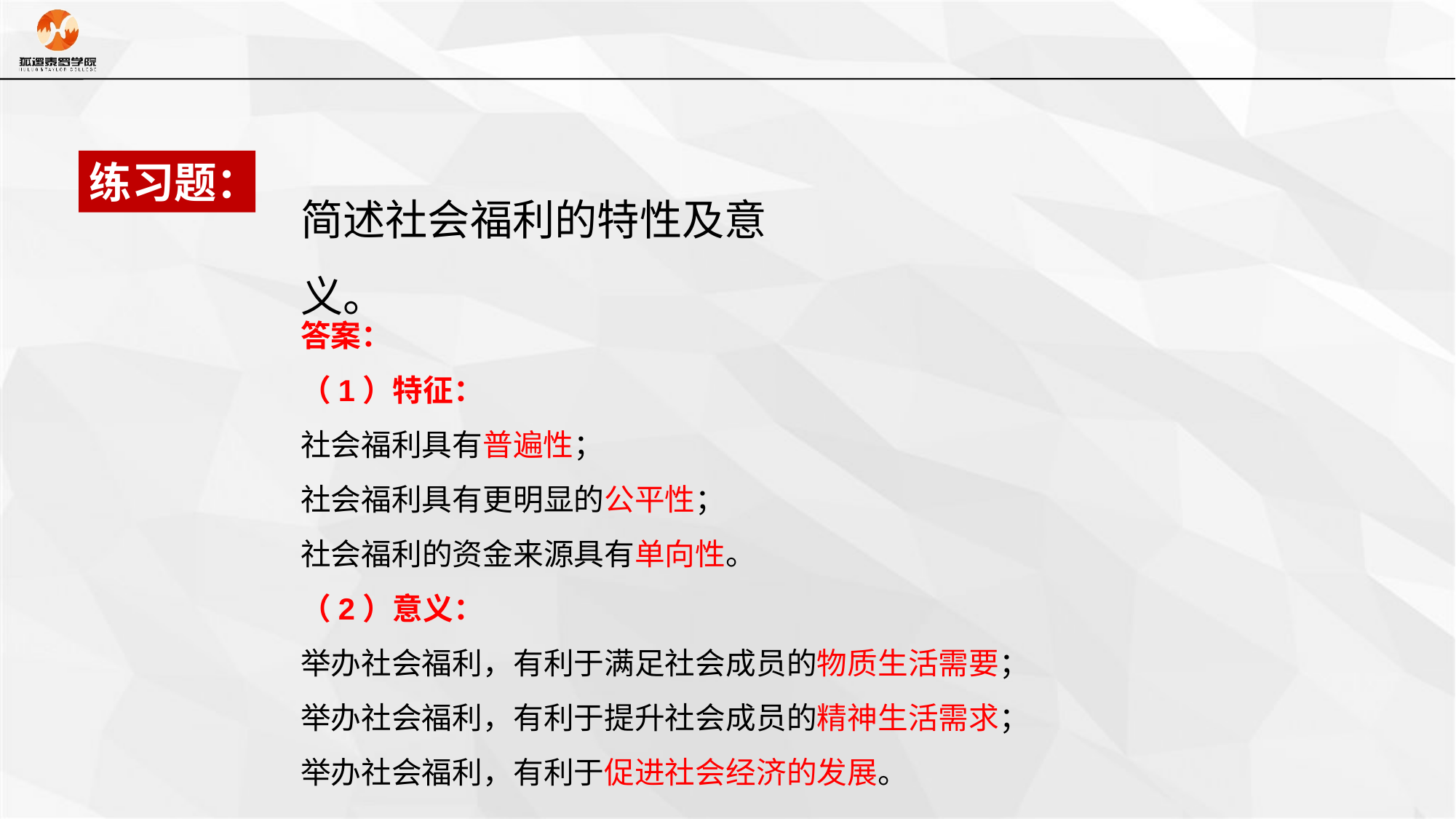

练习题：
简述社会福利的特性及意义。
答案：
（1）特征：
社会福利具有普遍性；
社会福利具有更明显的公平性；
社会福利的资金来源具有单向性。
（2）意义：
举办社会福利，有利于满足社会成员的物质生活需要；
举办社会福利，有利于提升社会成员的精神生活需求；
举办社会福利，有利于促进社会经济的发展。